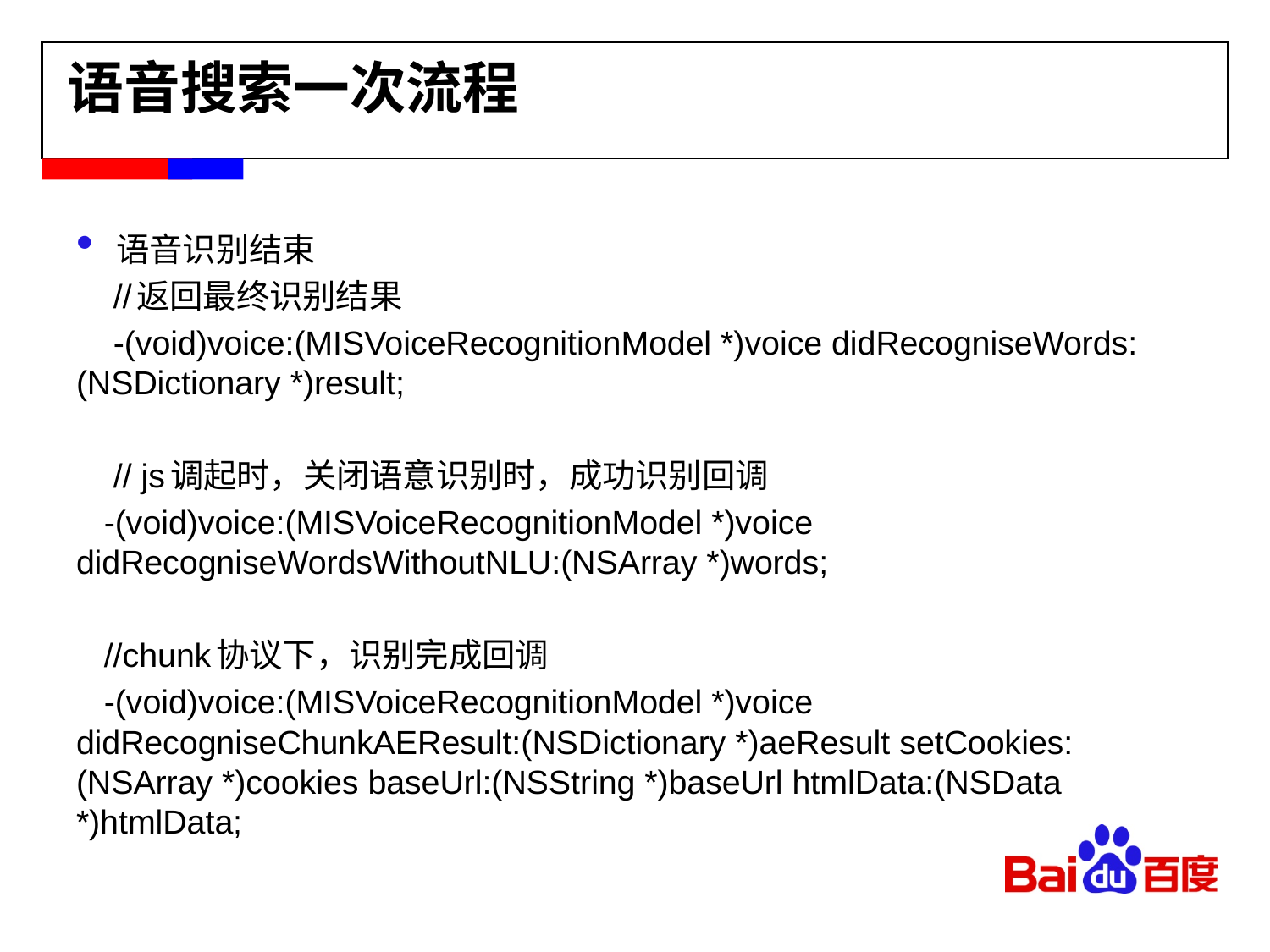

语音搜索一次流程
语音识别结束
    //返回最终识别结果
    -(void)voice:(MISVoiceRecognitionModel *)voice didRecogniseWords:(NSDictionary *)result;

    // js调起时，关闭语意识别时，成功识别回调
   -(void)voice:(MISVoiceRecognitionModel *)voice didRecogniseWordsWithoutNLU:(NSArray *)words;

   //chunk协议下，识别完成回调
   -(void)voice:(MISVoiceRecognitionModel *)voice didRecogniseChunkAEResult:(NSDictionary *)aeResult setCookies:(NSArray *)cookies baseUrl:(NSString *)baseUrl htmlData:(NSData *)htmlData;